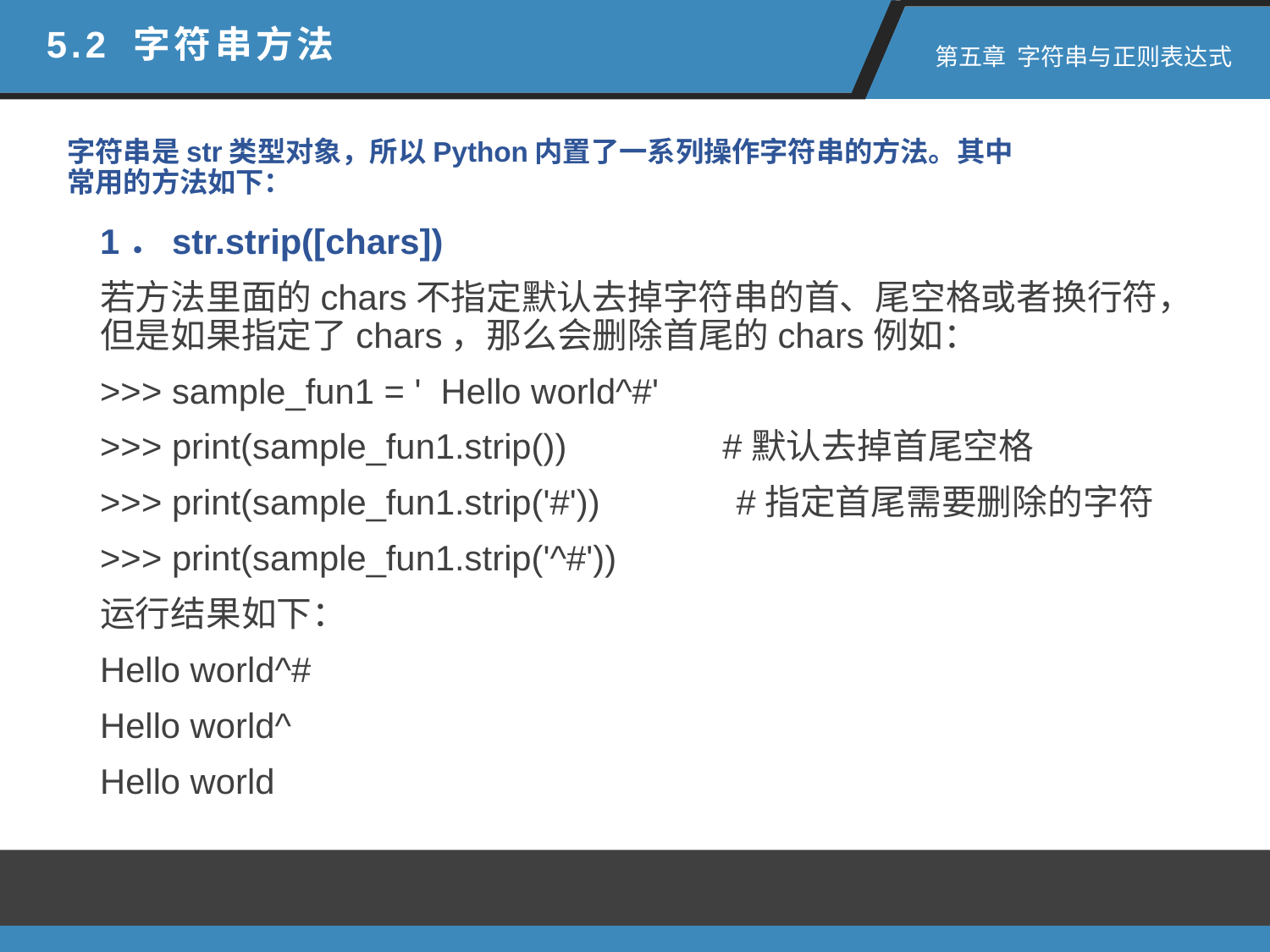

5.2 字符串方法
  第五章  字符串与正则表达式
字符串是str类型对象，所以Python内置了一系列操作字符串的方法。其中常用的方法如下：
1．str.strip([chars])
若方法里面的chars不指定默认去掉字符串的首、尾空格或者换行符，但是如果指定了chars，那么会删除首尾的chars例如：
>>> sample_fun1 = '  Hello world^#'
>>> print(sample_fun1.strip())                #默认去掉首尾空格
>>> print(sample_fun1.strip('#'))              #指定首尾需要删除的字符
>>> print(sample_fun1.strip('^#'))
运行结果如下：
Hello world^#
Hello world^
Hello world